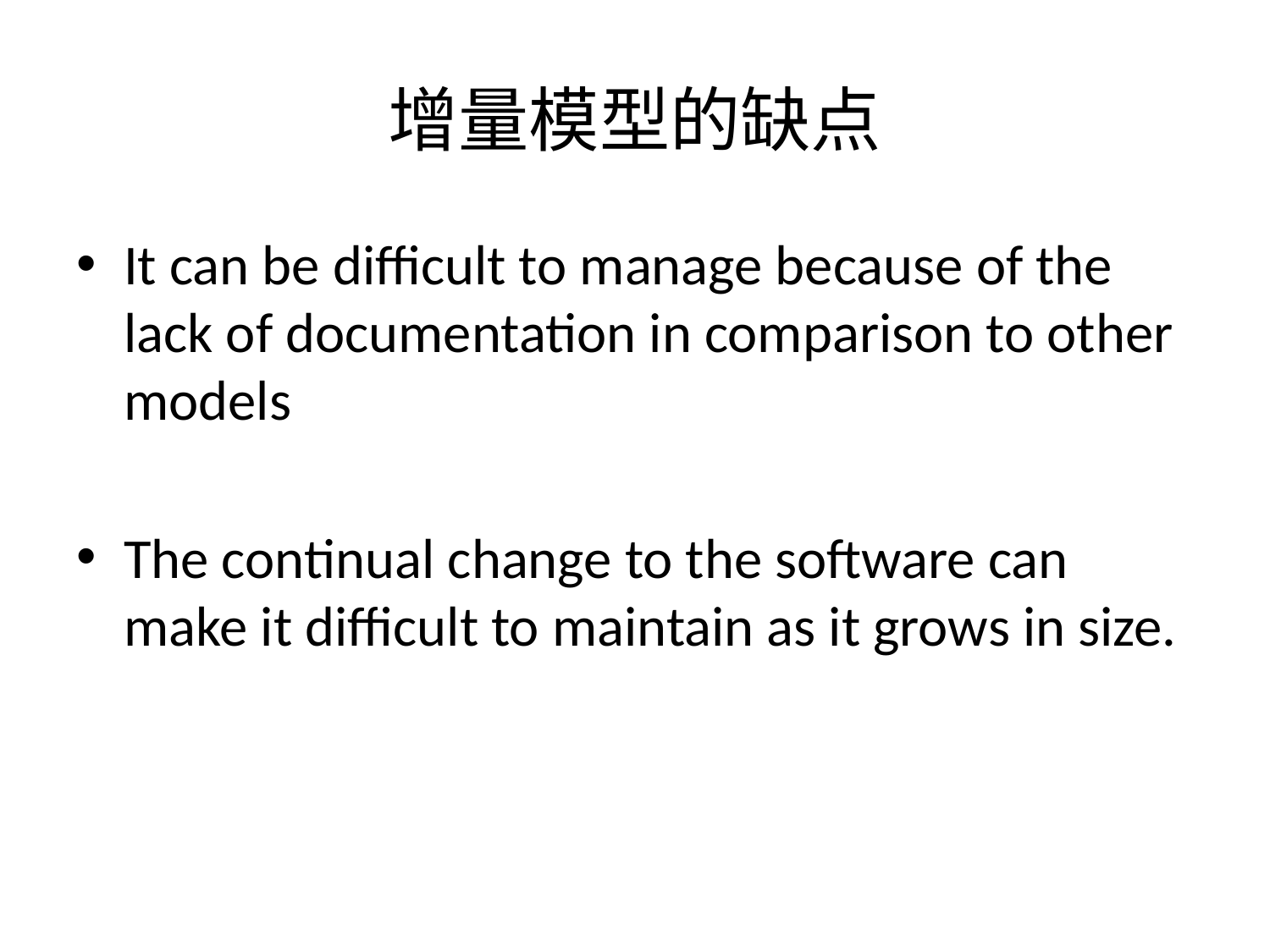

# 增量模型的缺点
It can be difficult to manage because of the lack of documentation in comparison to other models

The continual change to the software can make it difficult to maintain as it grows in size.